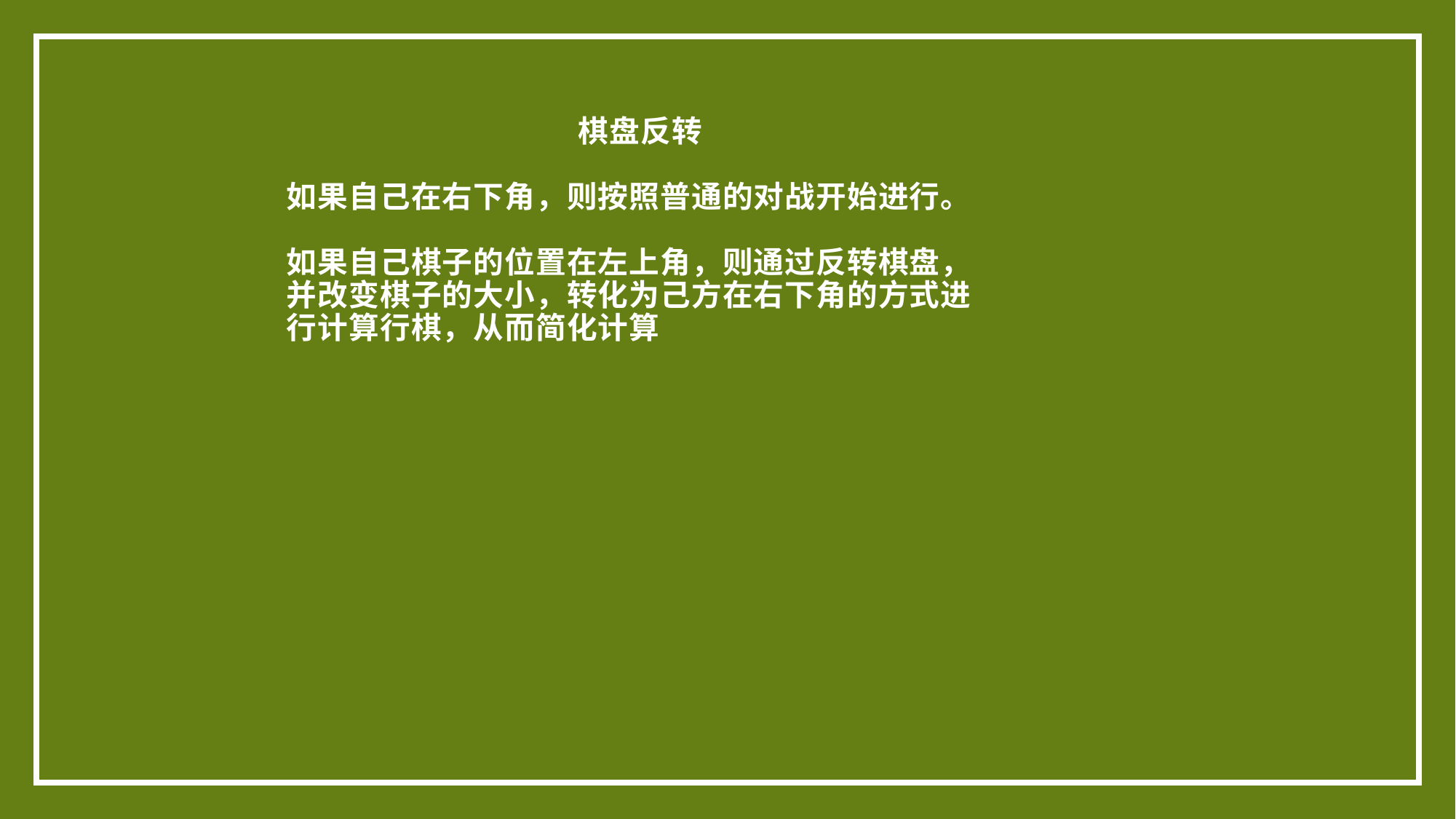

棋盘反转

如果自己在右下角，则按照普通的对战开始进行。

如果自己棋子的位置在左上角，则通过反转棋盘，并改变棋子的大小，转化为己方在右下角的方式进行计算行棋，从而简化计算